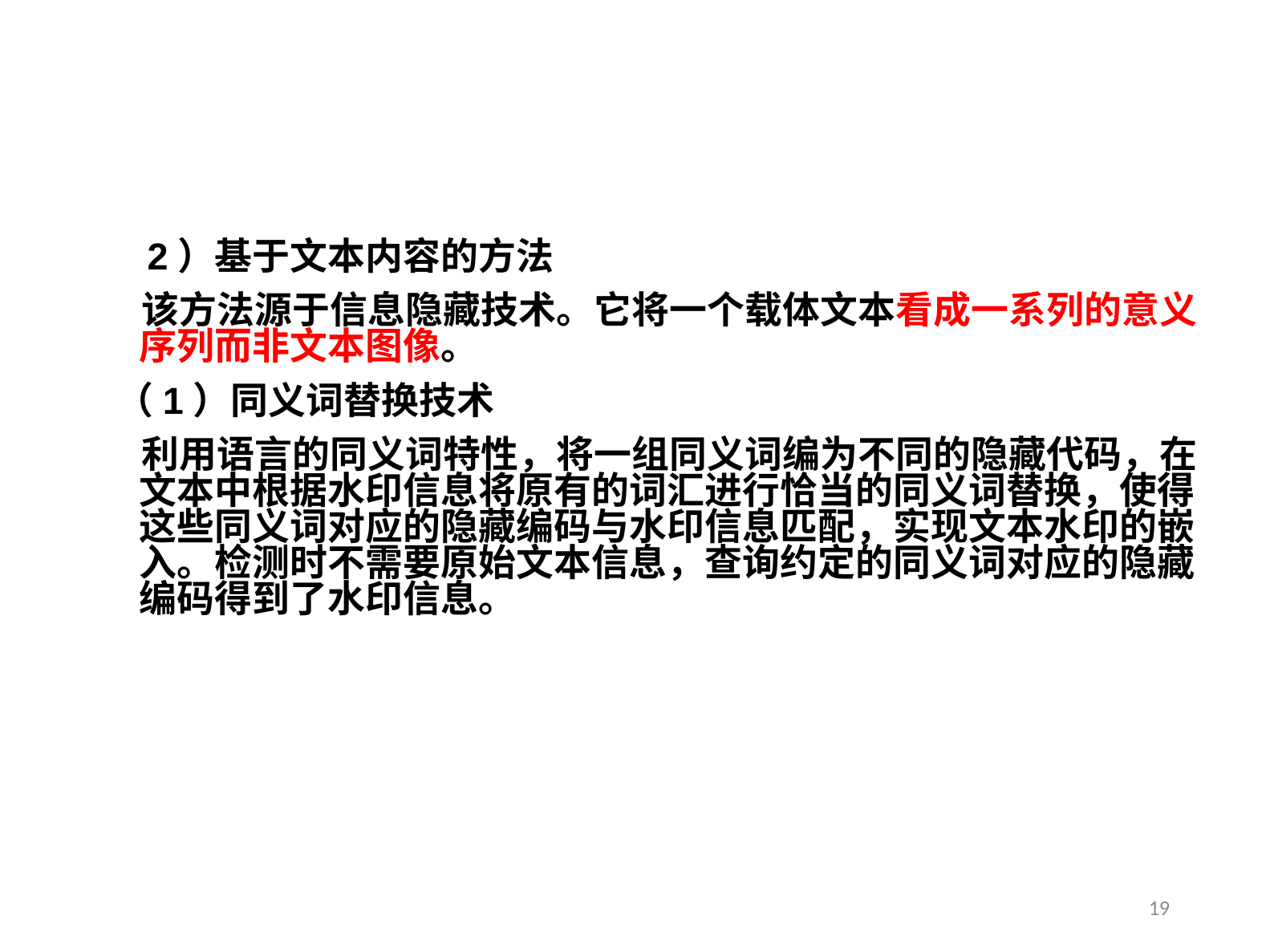

2）基于文本内容的方法
        该方法源于信息隐藏技术。它将一个载体文本看成一系列的意义序列而非文本图像。
     （1）同义词替换技术
        利用语言的同义词特性，将一组同义词编为不同的隐藏代码，在文本中根据水印信息将原有的词汇进行恰当的同义词替换，使得这些同义词对应的隐藏编码与水印信息匹配，实现文本水印的嵌入。检测时不需要原始文本信息，查询约定的同义词对应的隐藏编码得到了水印信息。
19